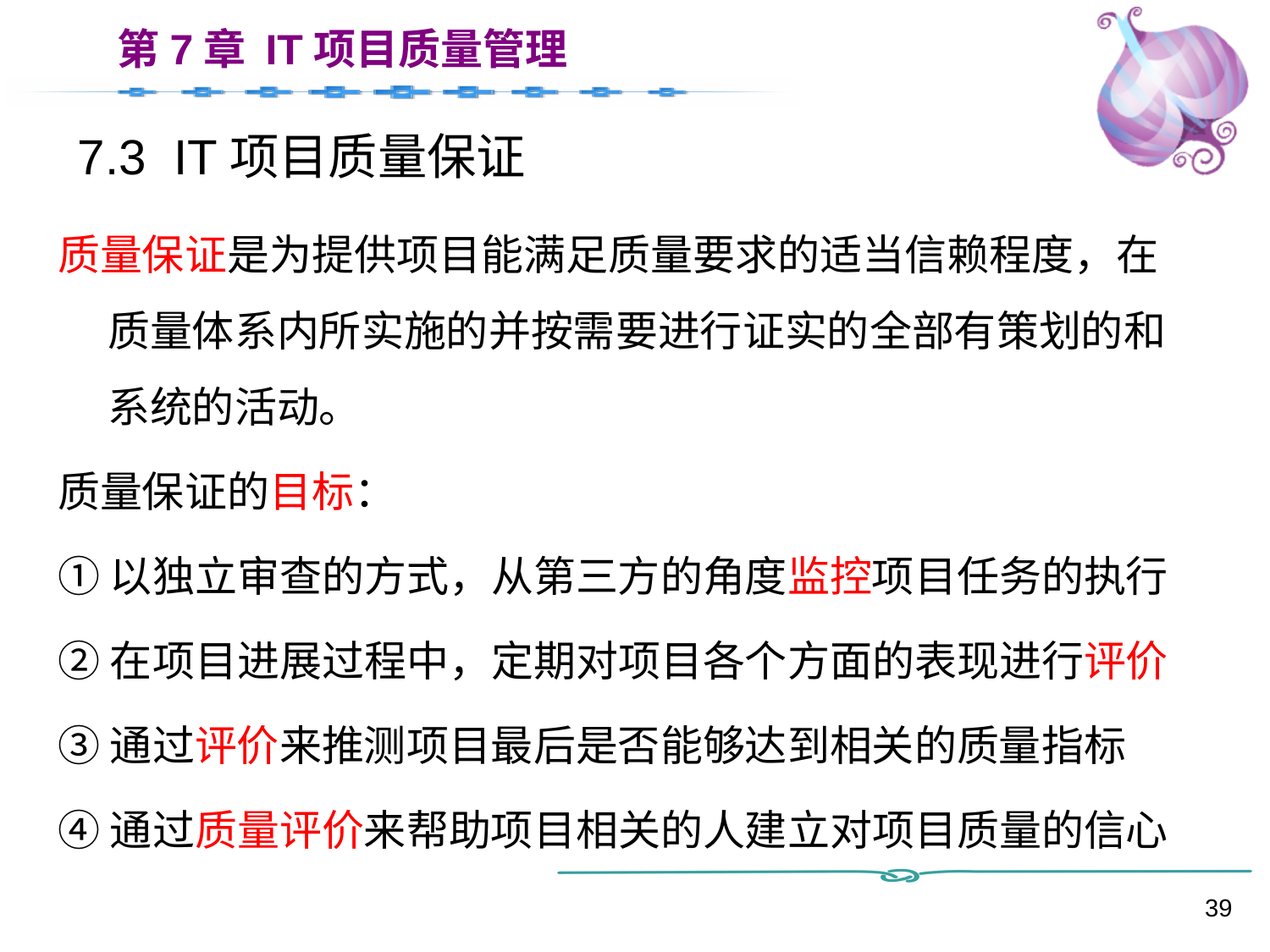

# 7.3  IT项目质量保证
质量保证是为提供项目能满足质量要求的适当信赖程度，在质量体系内所实施的并按需要进行证实的全部有策划的和系统的活动。
质量保证的目标：
①以独立审查的方式，从第三方的角度监控项目任务的执行
②在项目进展过程中，定期对项目各个方面的表现进行评价
③通过评价来推测项目最后是否能够达到相关的质量指标
④通过质量评价来帮助项目相关的人建立对项目质量的信心
39